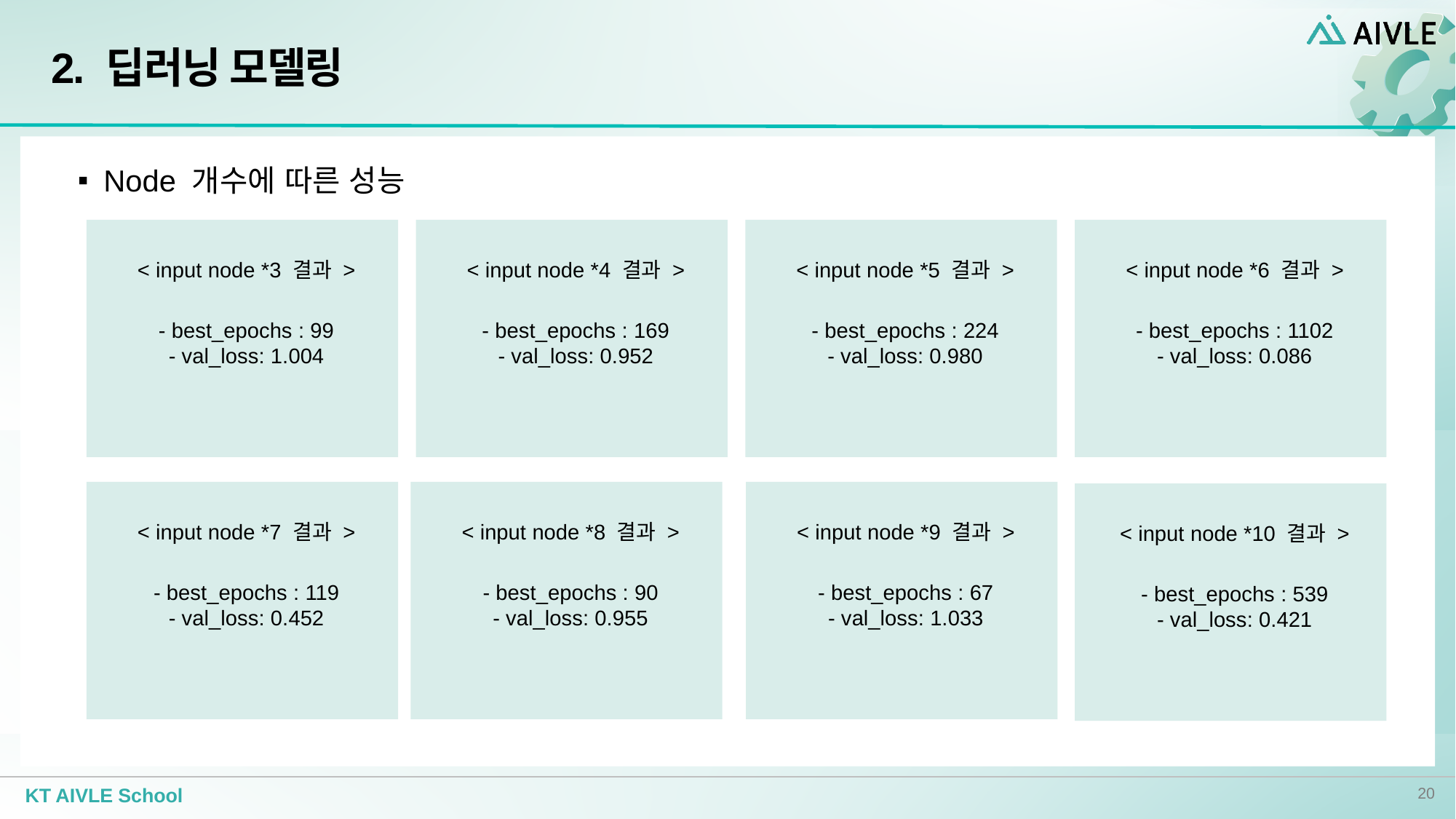

# 2. 딥러닝 모델링
Node 개수에 따른 성능

< input node *3 결과 >
- best_epochs : 99
- val_loss: 1.004
< input node *4 결과 >
- best_epochs : 169
- val_loss: 0.952

< input node *5 결과 >
- best_epochs : 224
- val_loss: 0.980

< input node *6 결과 >
- best_epochs : 1102
- val_loss: 0.086

< input node *7 결과 >
- best_epochs : 119
- val_loss: 0.452

< input node *8 결과 >
- best_epochs : 90
- val_loss: 0.955

< input node *9 결과 >
- best_epochs : 67
- val_loss: 1.033

< input node *10 결과 >
- best_epochs : 539
- val_loss: 0.421